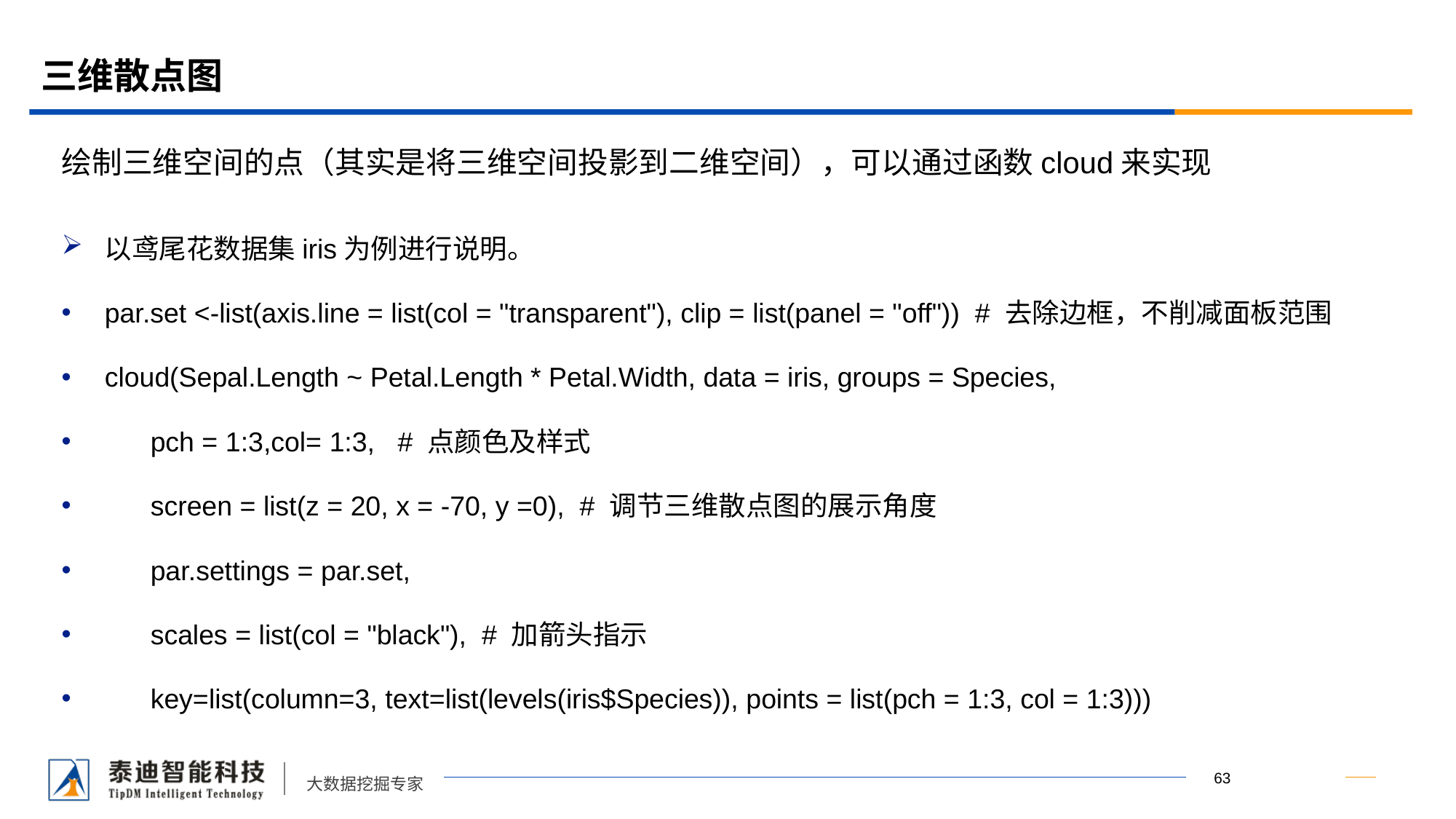

# 三维散点图
绘制三维空间的点（其实是将三维空间投影到二维空间），可以通过函数cloud来实现
以鸢尾花数据集iris为例进行说明。
par.set <-list(axis.line = list(col = "transparent"), clip = list(panel = "off"))  # 去除边框，不削减面板范围
cloud(Sepal.Length ~ Petal.Length * Petal.Width, data = iris, groups = Species,
      pch = 1:3,col= 1:3,   # 点颜色及样式
      screen = list(z = 20, x = -70, y =0),  # 调节三维散点图的展示角度
      par.settings = par.set,
      scales = list(col = "black"),  # 加箭头指示
      key=list(column=3, text=list(levels(iris$Species)), points = list(pch = 1:3, col = 1:3)))